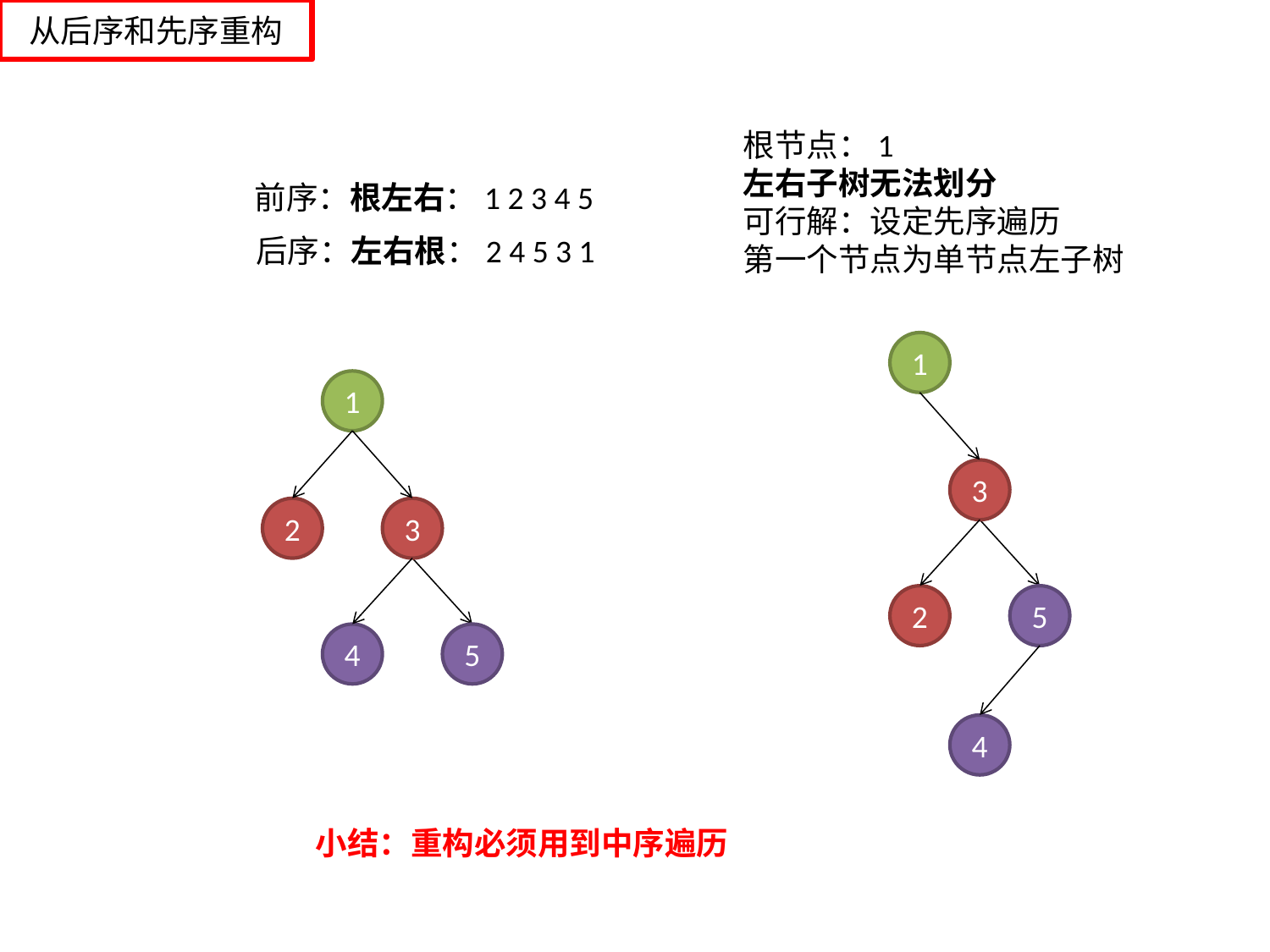

从后序和先序重构
根节点：1
左右子树无法划分
可行解：设定先序遍历
第一个节点为单节点左子树
前序：根左右：1 2 3 4 5
后序：左右根：2 4 5 3 1
1
1
3
2
3
2
5
4
5
4
小结：重构必须用到中序遍历